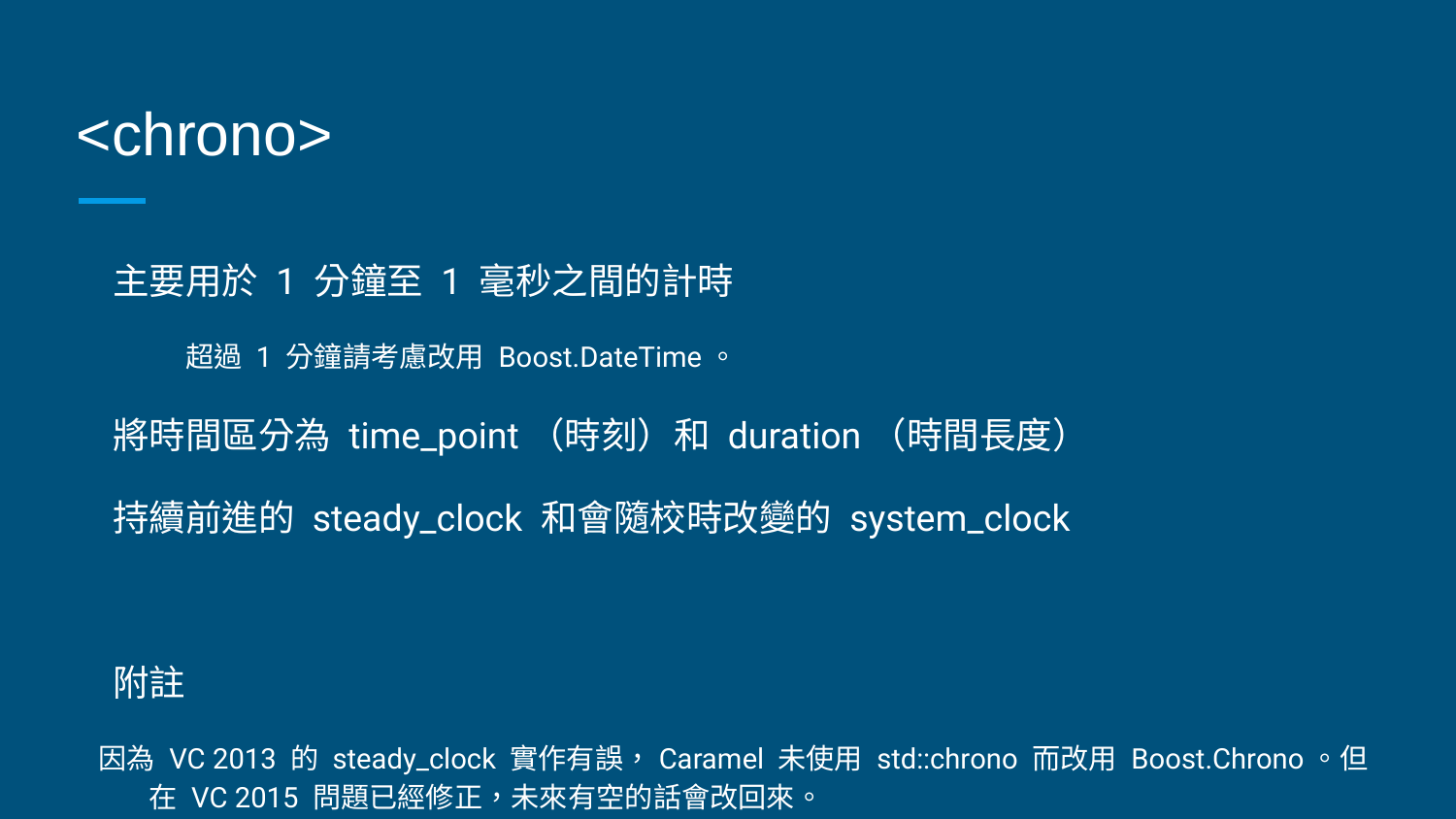

# <chrono>
主要用於 1 分鐘至 1 毫秒之間的計時
超過 1 分鐘請考慮改用 Boost.DateTime。
將時間區分為 time_point（時刻）和 duration（時間長度）
持續前進的 steady_clock 和會隨校時改變的 system_clock

附註
因為 VC 2013 的 steady_clock 實作有誤，Caramel 未使用 std::chrono 而改用 Boost.Chrono。但在 VC 2015 問題已經修正，未來有空的話會改回來。